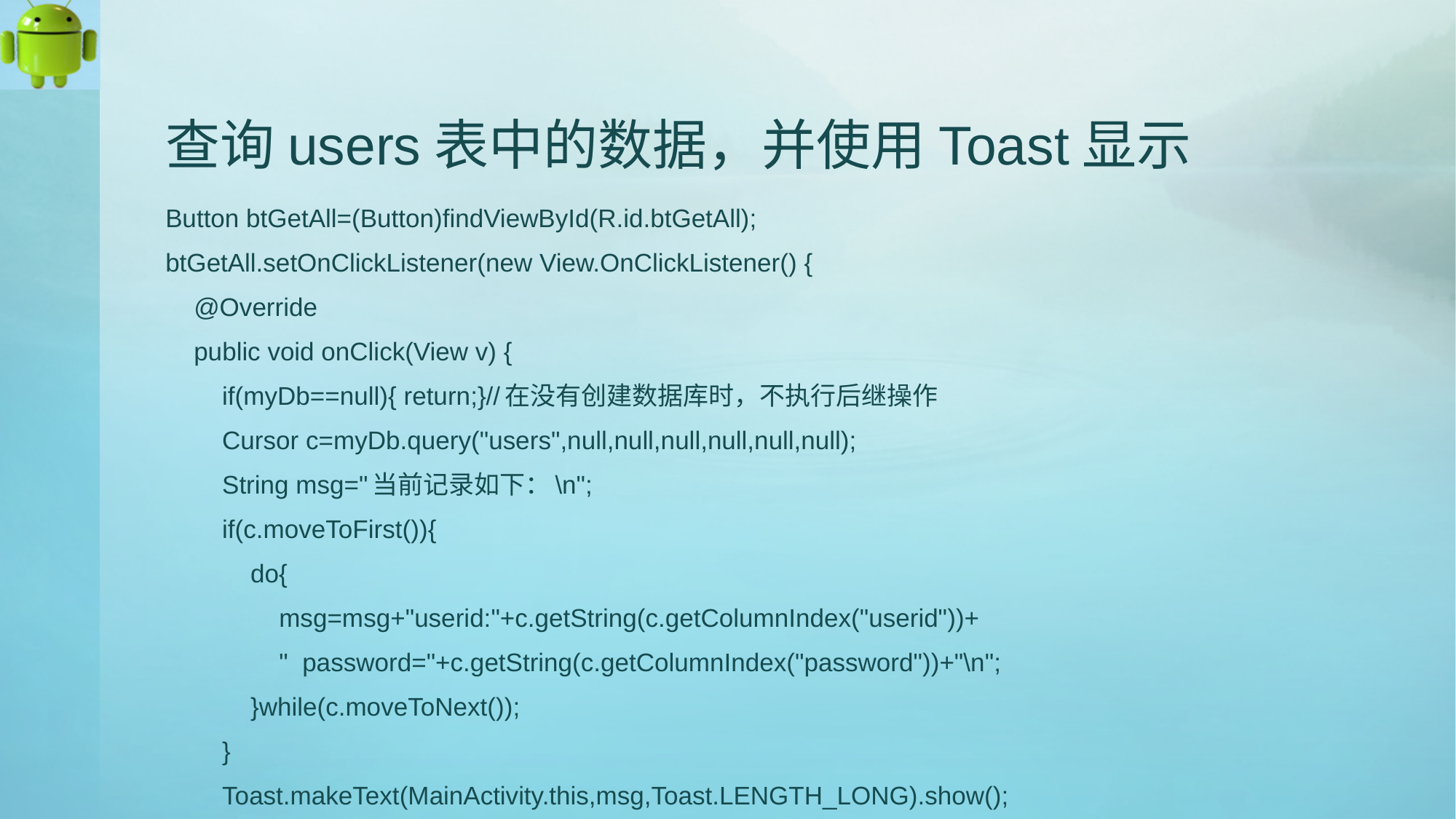

# 查询users表中的数据，并使用Toast显示
Button btGetAll=(Button)findViewById(R.id.btGetAll);
btGetAll.setOnClickListener(new View.OnClickListener() {
    @Override
    public void onClick(View v) {
        if(myDb==null){ return;}//在没有创建数据库时，不执行后继操作
        Cursor c=myDb.query("users",null,null,null,null,null,null);
        String msg="当前记录如下：\n";
        if(c.moveToFirst()){
            do{
                msg=msg+"userid:"+c.getString(c.getColumnIndex("userid"))+
                "  password="+c.getString(c.getColumnIndex("password"))+"\n";
            }while(c.moveToNext());
        }
        Toast.makeText(MainActivity.this,msg,Toast.LENGTH_LONG).show();